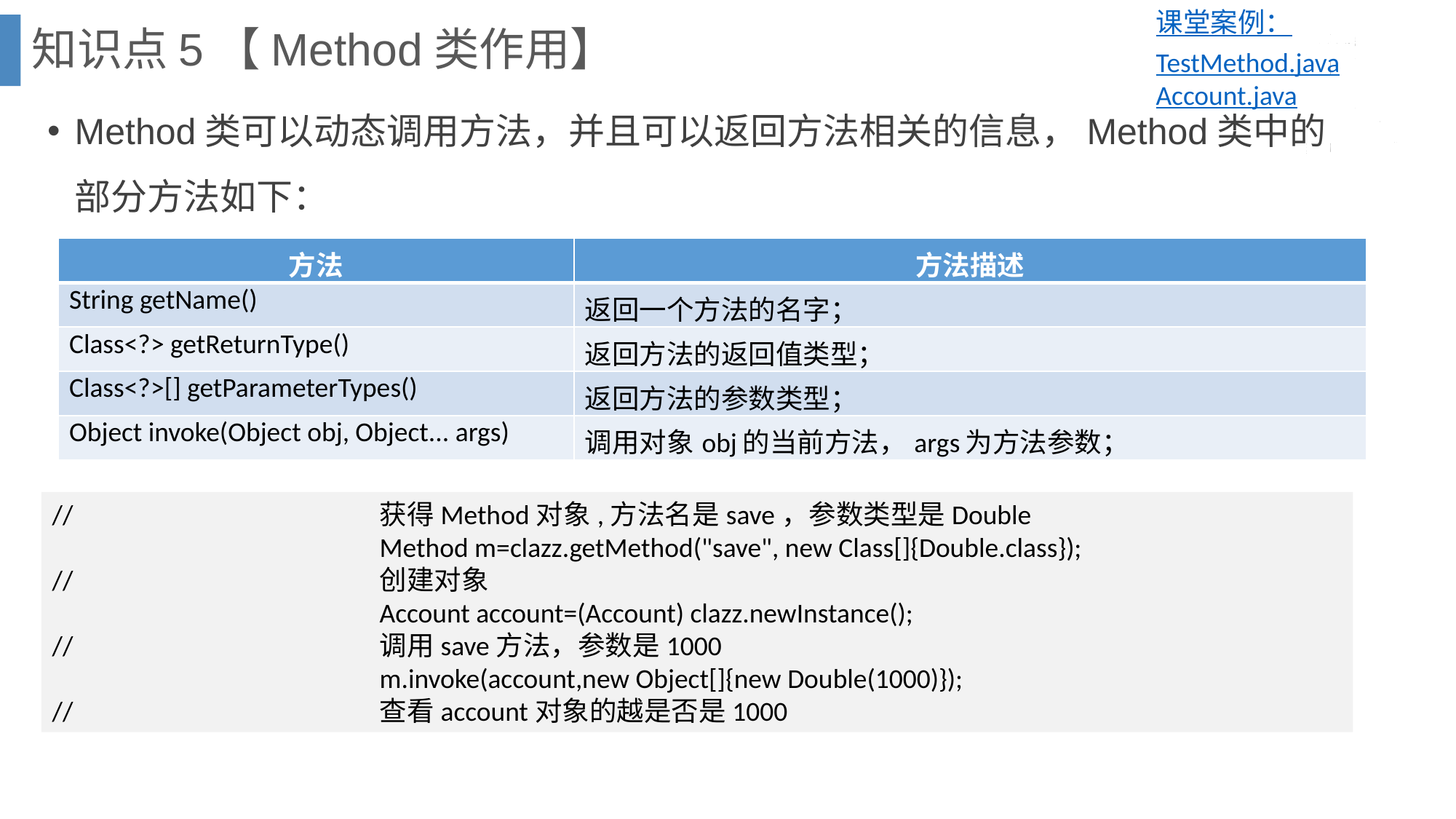

课堂案例：TestMethod.java
Account.java
知识点5【Method类作用】
Method类可以动态调用方法，并且可以返回方法相关的信息，Method类中的部分方法如下：
| 方法 | 方法描述 |
| --- | --- |
| String getName() | 返回一个方法的名字； |
| Class<?> getReturnType() | 返回方法的返回值类型； |
| Class<?>[] getParameterTypes() | 返回方法的参数类型； |
| Object invoke(Object obj, Object... args) | 调用对象obj的当前方法，args为方法参数； |
//			获得Method对象,方法名是save，参数类型是Double
			Method m=clazz.getMethod("save", new Class[]{Double.class});
//			创建对象
			Account account=(Account) clazz.newInstance();
//			调用save方法，参数是1000
			m.invoke(account,new Object[]{new Double(1000)});
//			查看account对象的越是否是1000